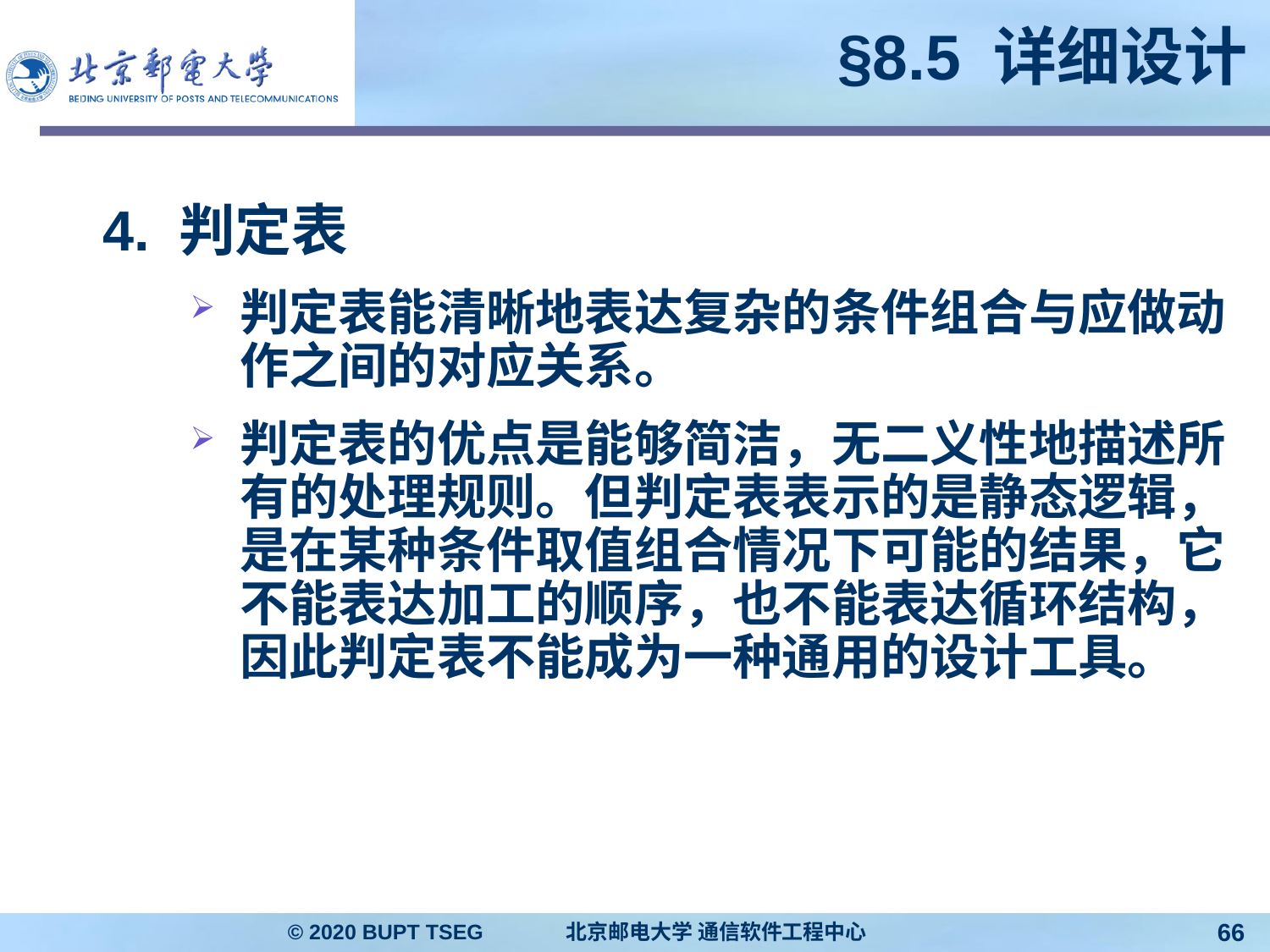

# §8.5 详细设计
4. 判定表
判定表能清晰地表达复杂的条件组合与应做动作之间的对应关系。
判定表的优点是能够简洁，无二义性地描述所有的处理规则。但判定表表示的是静态逻辑，是在某种条件取值组合情况下可能的结果，它不能表达加工的顺序，也不能表达循环结构，因此判定表不能成为一种通用的设计工具。

© 2020 BUPT TSEG             北京邮电大学 通信软件工程中心